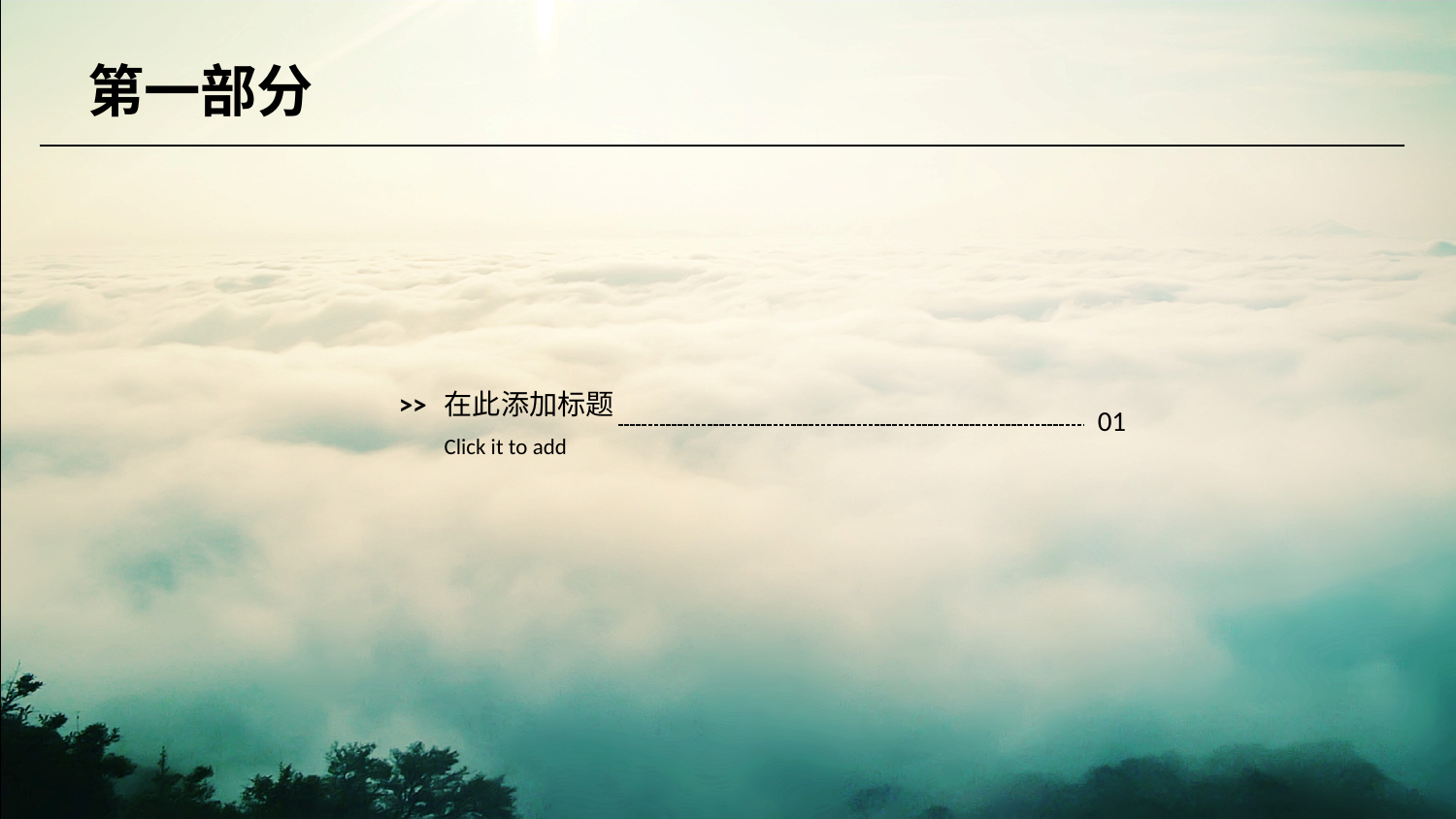

# 第一部分
>>
在此添加标题
01
Click it to add